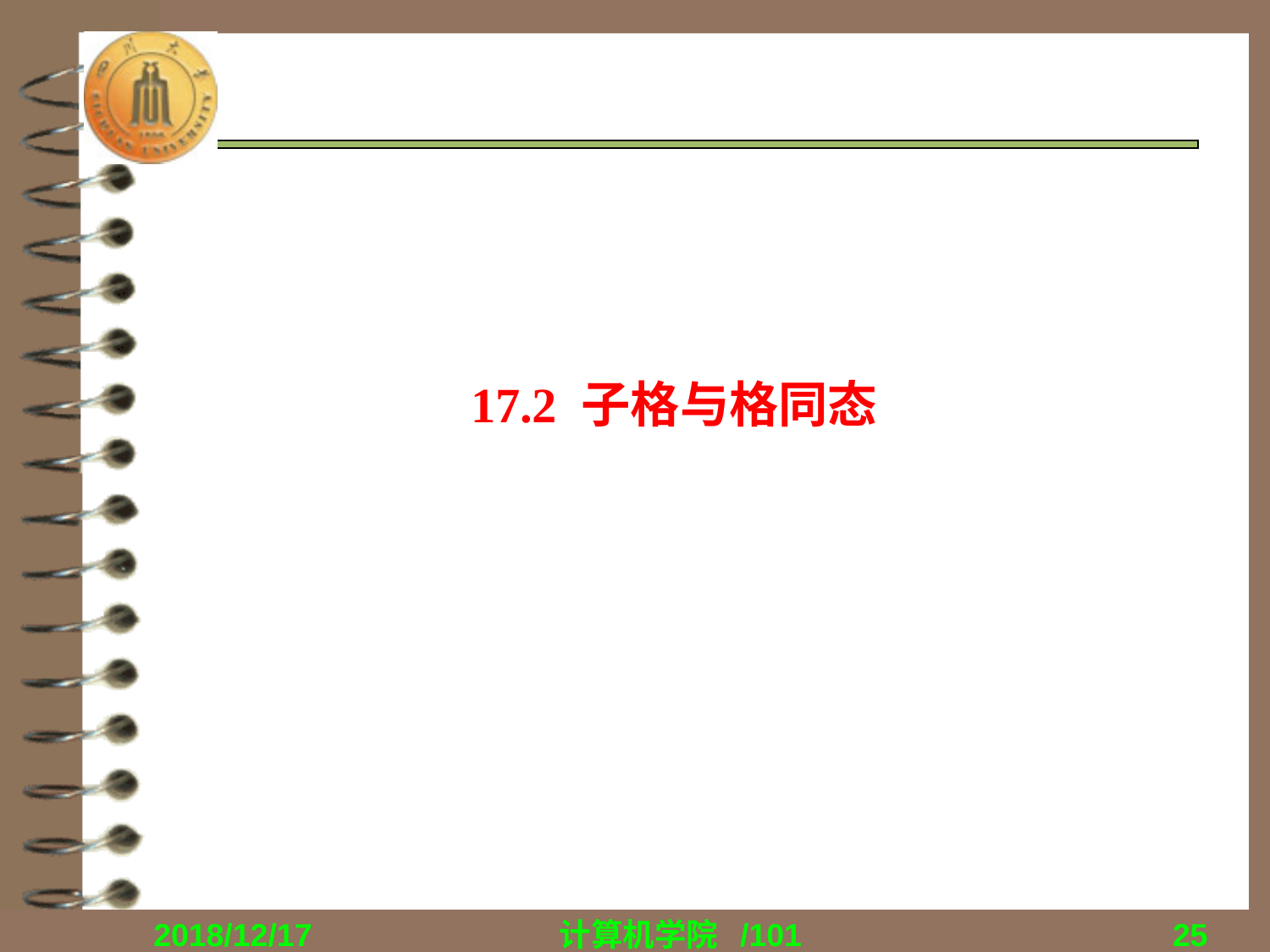

#
17.2 子格与格同态
2018/12/17
计算机学院  /101
25